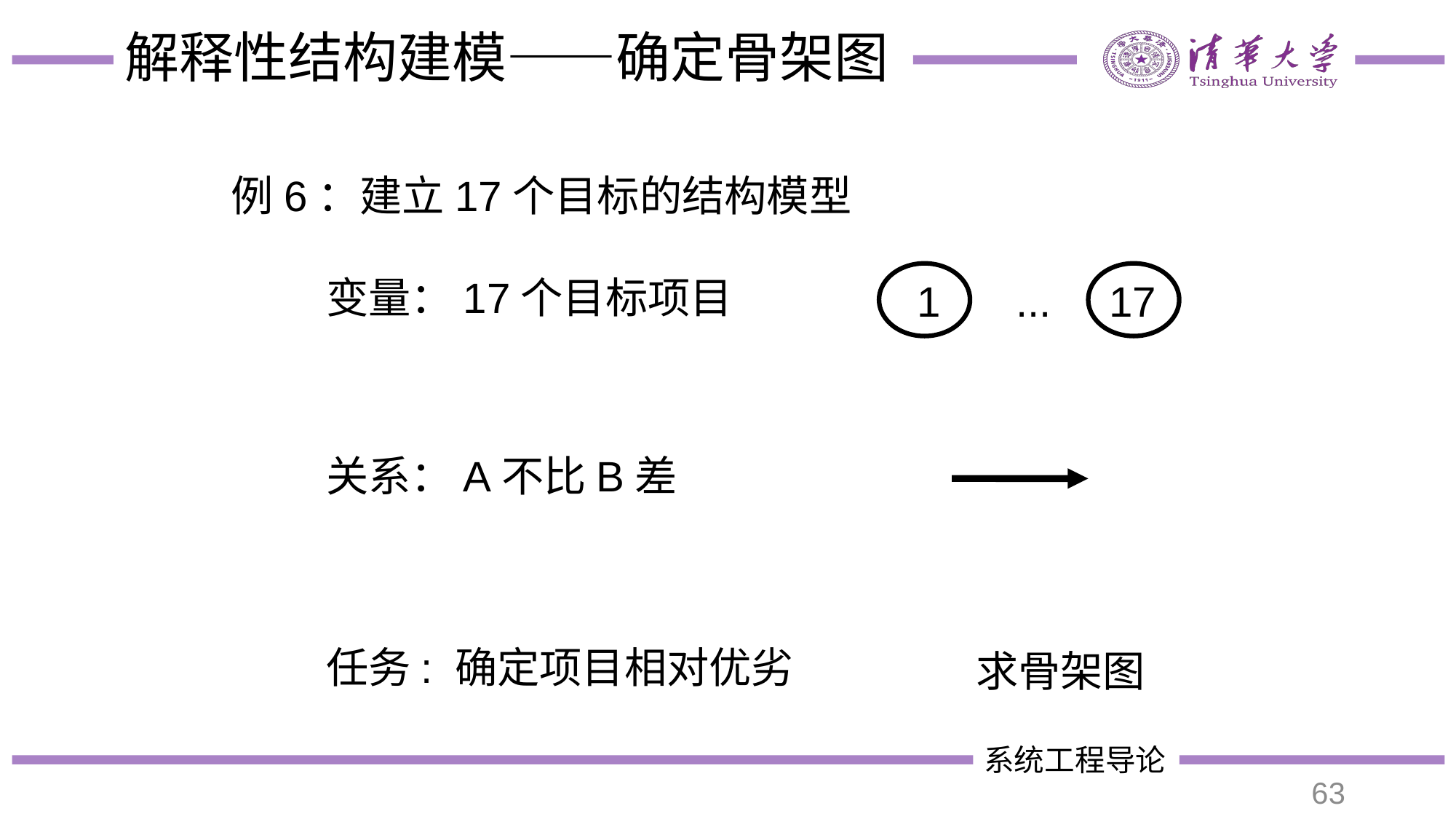

# 解释性结构建模——确定骨架图
例6：建立17个目标的结构模型

变量：17个目标项目
1
...

17

关系：A不比B差
任务: 确定项目相对优劣
求骨架图
63